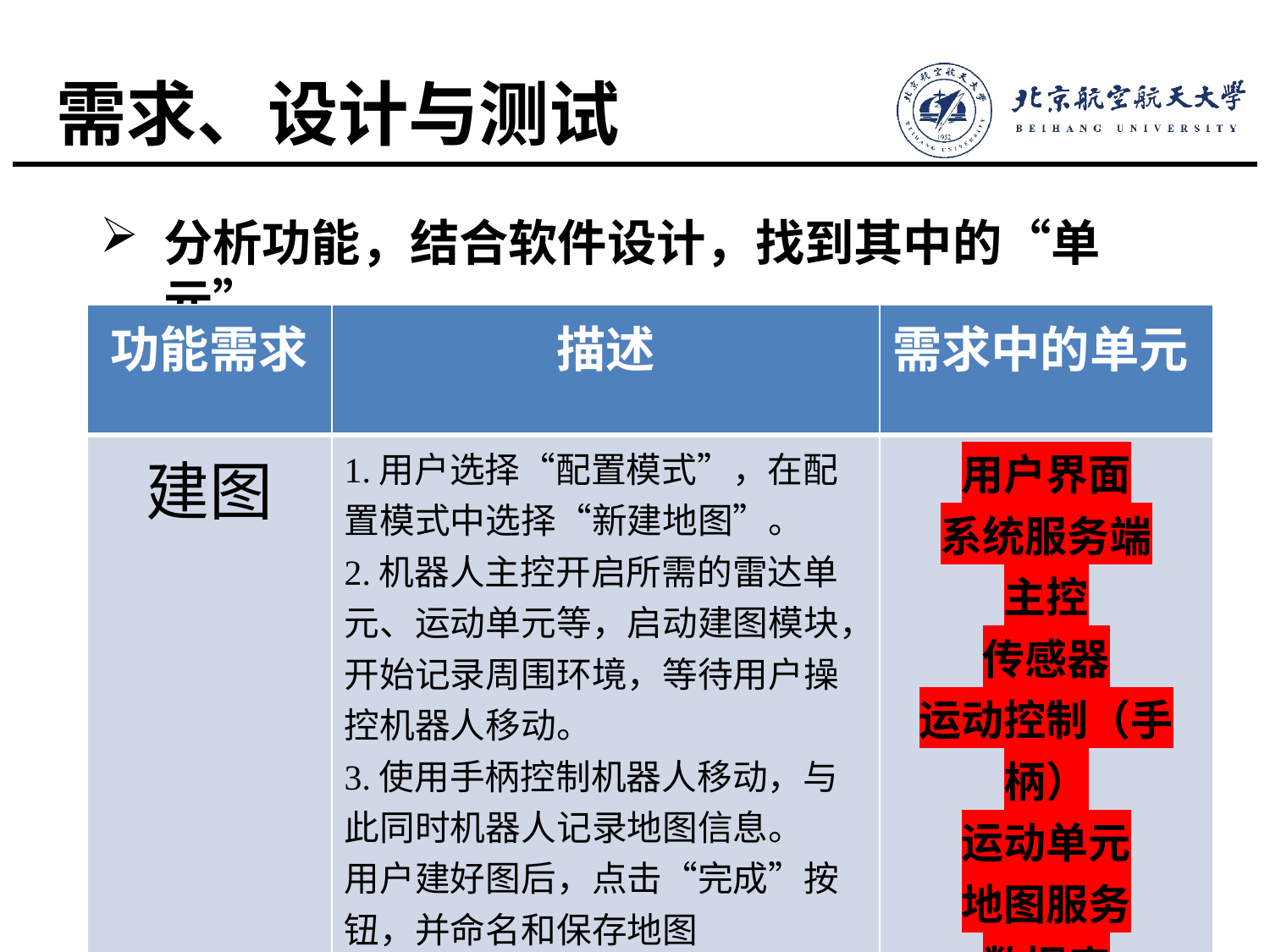

# 需求、设计与测试
分析功能，结合软件设计，找到其中的“单元”

| 功能需求 | 描述 | 需求中的单元 |
| --- | --- | --- |
| 建图 | 1.用户选择“配置模式”，在配置模式中选择“新建地图”。 2.机器人主控开启所需的雷达单元、运动单元等，启动建图模块，开始记录周围环境，等待用户操控机器人移动。 3.使用手柄控制机器人移动，与此同时机器人记录地图信息。 用户建好图后，点击“完成”按钮，并命名和保存地图 | 用户界面 系统服务端 主控 传感器 运动控制（手柄） 运动单元 地图服务 数据库 |
6